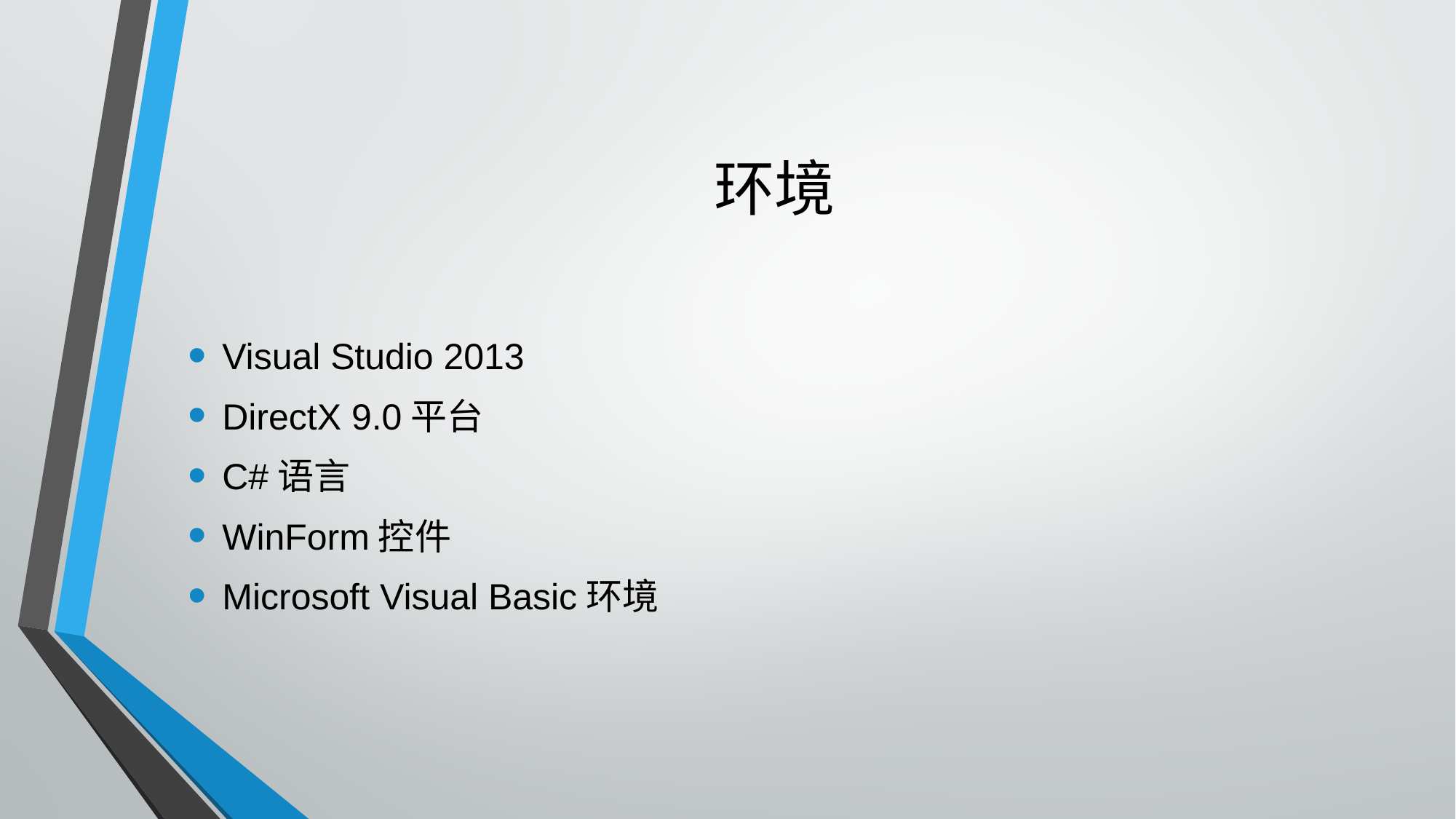

# 环境
Visual Studio 2013
DirectX 9.0平台
C#语言
WinForm控件
Microsoft Visual Basic环境